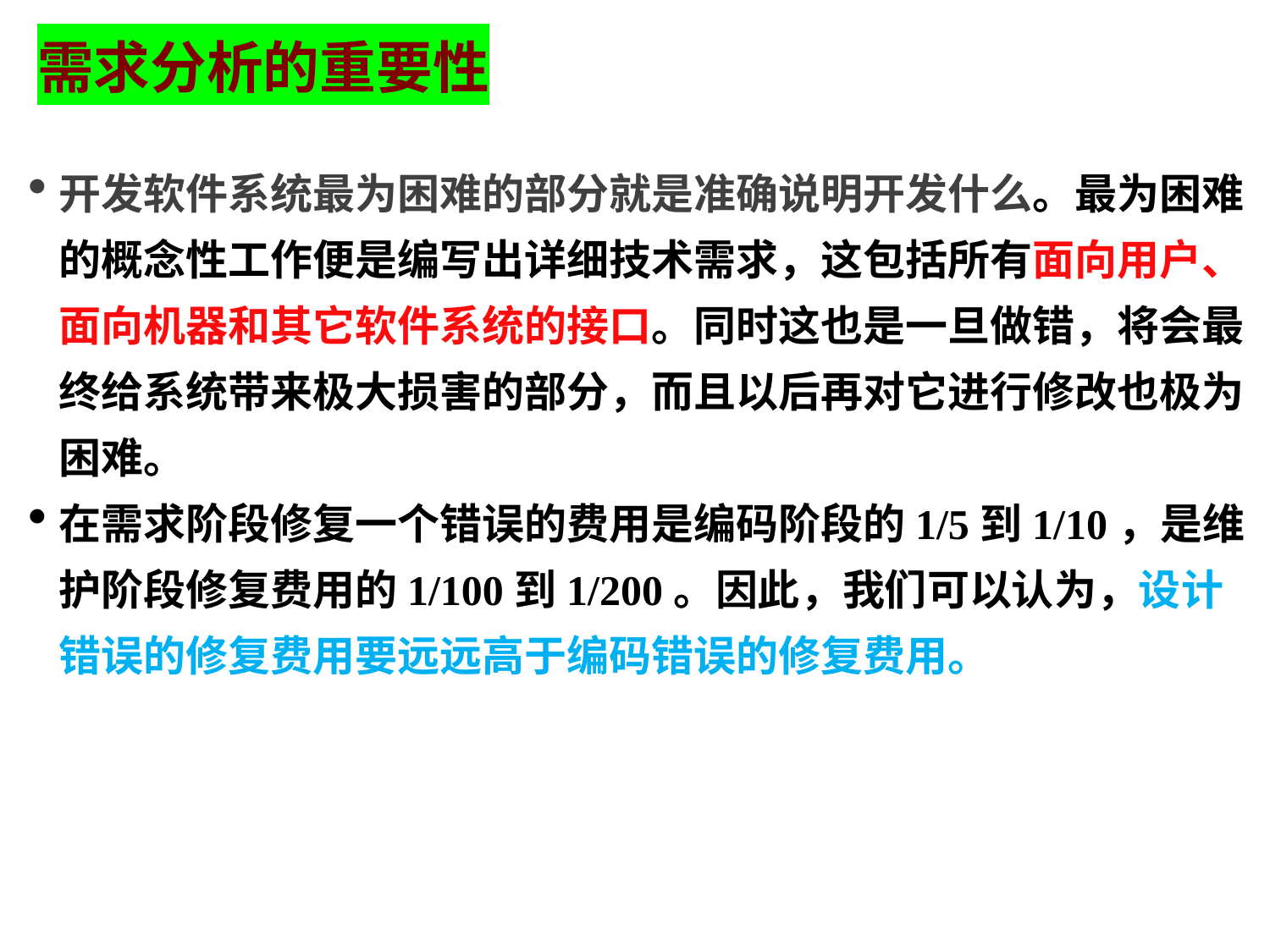

需求分析的重要性
开发软件系统最为困难的部分就是准确说明开发什么。最为困难的概念性工作便是编写出详细技术需求，这包括所有面向用户、面向机器和其它软件系统的接口。同时这也是一旦做错，将会最终给系统带来极大损害的部分，而且以后再对它进行修改也极为困难。
在需求阶段修复一个错误的费用是编码阶段的1/5到1/10，是维护阶段修复费用的1/100到1/200。因此，我们可以认为，设计错误的修复费用要远远高于编码错误的修复费用。